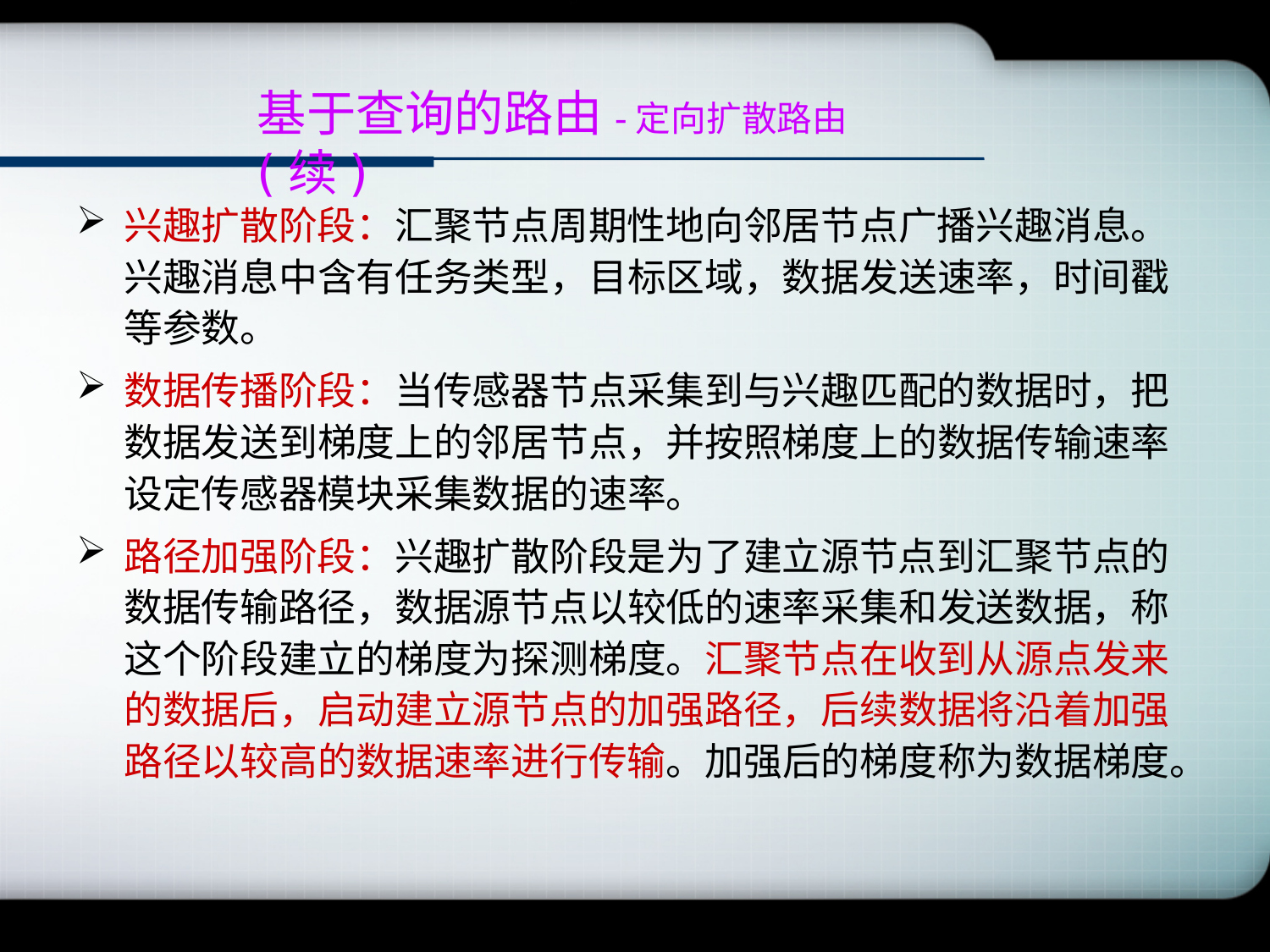

基于查询的路由-定向扩散路由(续)
兴趣扩散阶段：汇聚节点周期性地向邻居节点广播兴趣消息。兴趣消息中含有任务类型，目标区域，数据发送速率，时间戳等参数。
数据传播阶段：当传感器节点采集到与兴趣匹配的数据时，把数据发送到梯度上的邻居节点，并按照梯度上的数据传输速率设定传感器模块采集数据的速率。
路径加强阶段：兴趣扩散阶段是为了建立源节点到汇聚节点的数据传输路径，数据源节点以较低的速率采集和发送数据，称这个阶段建立的梯度为探测梯度。汇聚节点在收到从源点发来的数据后，启动建立源节点的加强路径，后续数据将沿着加强路径以较高的数据速率进行传输。加强后的梯度称为数据梯度。